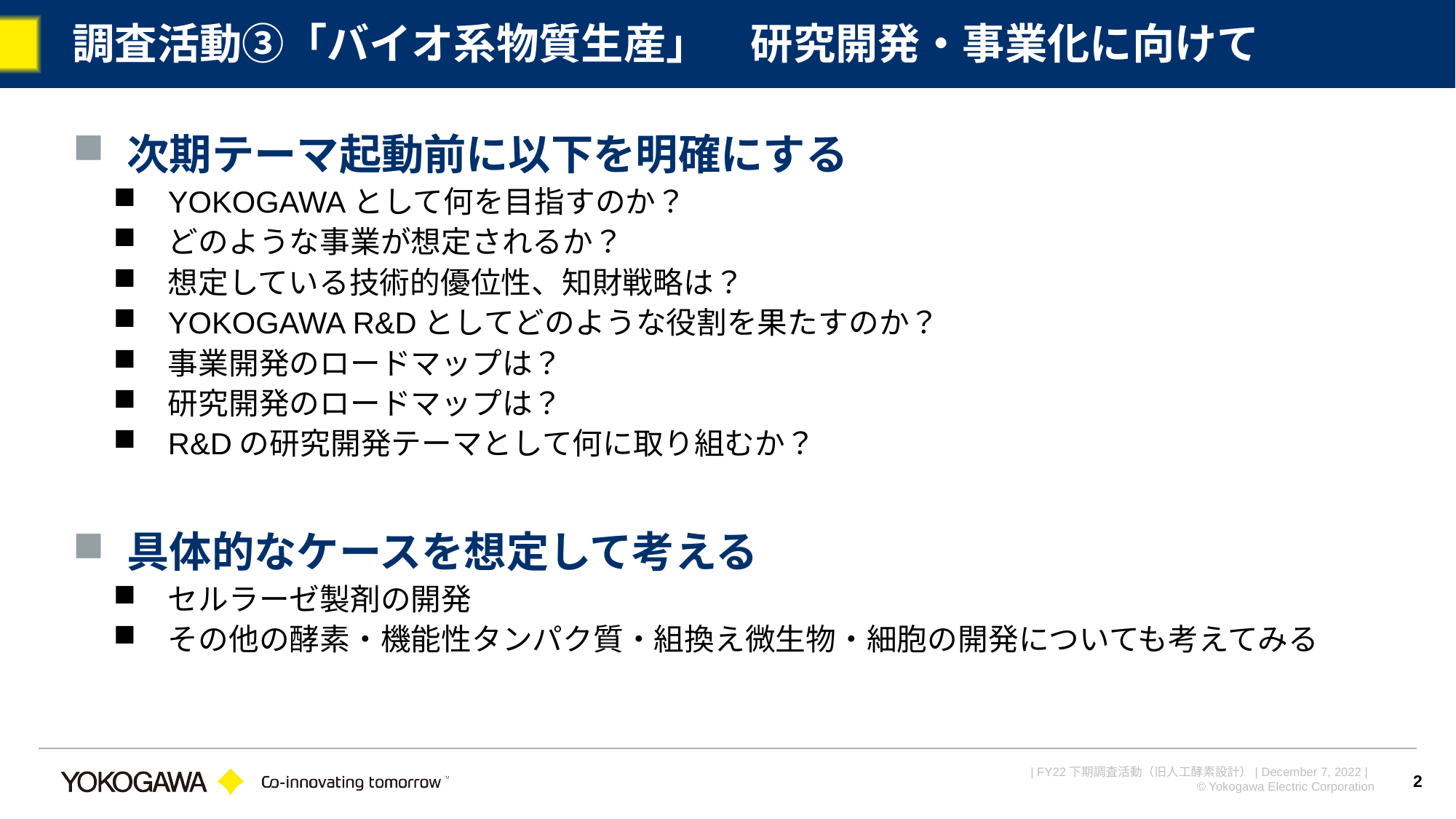

# 調査活動③「バイオ系物質生産」　研究開発・事業化に向けて
次期テーマ起動前に以下を明確にする
YOKOGAWAとして何を目指すのか？
どのような事業が想定されるか？
想定している技術的優位性、知財戦略は？
YOKOGAWA R&Dとしてどのような役割を果たすのか？
事業開発のロードマップは？
研究開発のロードマップは？
R&Dの研究開発テーマとして何に取り組むか？

具体的なケースを想定して考える
セルラーゼ製剤の開発
その他の酵素・機能性タンパク質・組換え微生物・細胞の開発についても考えてみる

2